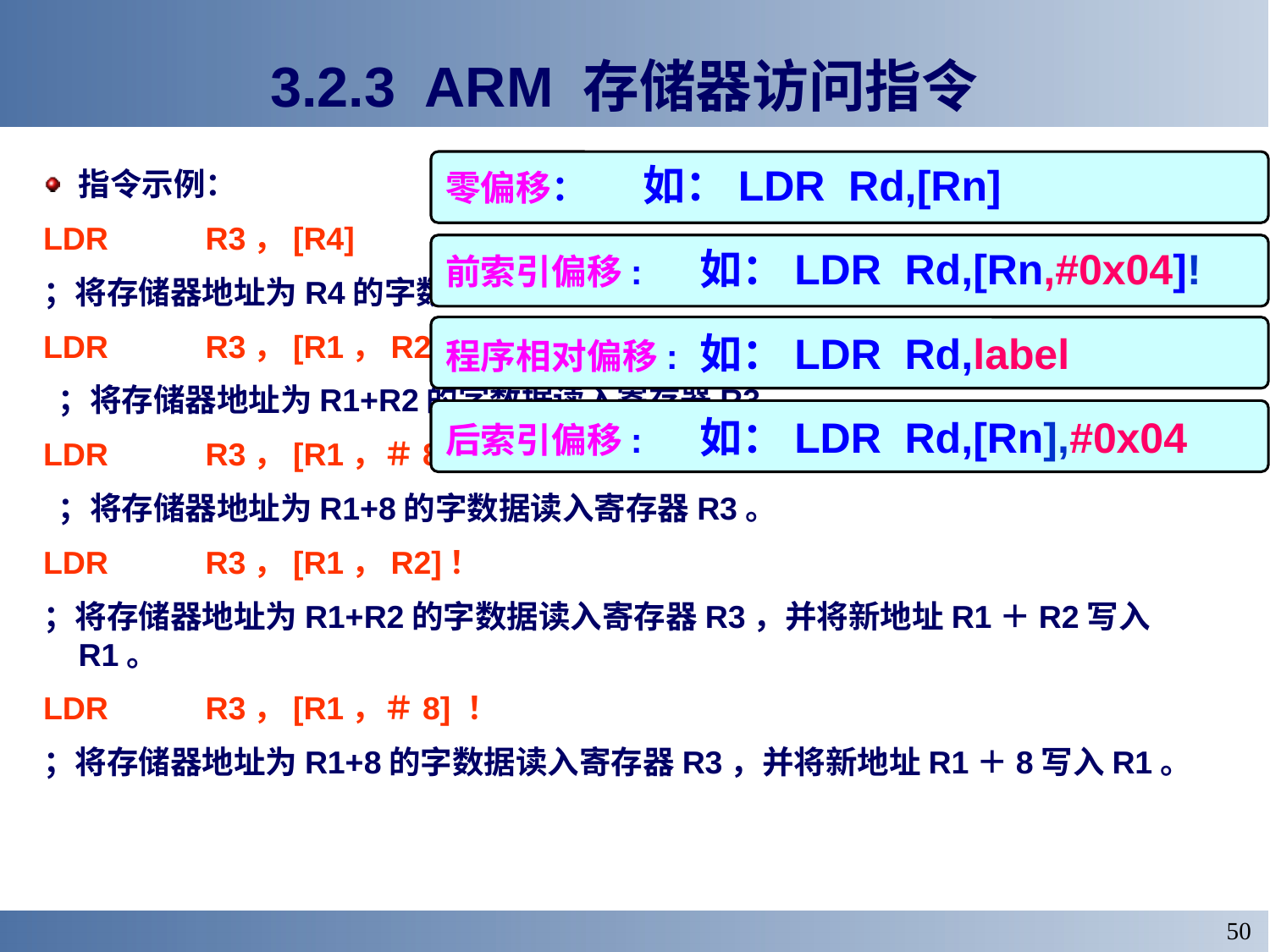

# 3.2.3  ARM 存储器访问指令
零偏移：       如：LDR  Rd,[Rn]
前索引偏移:	如：LDR  Rd,[Rn,#0x04]!
程序相对偏移:	如：LDR  Rd,label
后索引偏移:	如：LDR  Rd,[Rn],#0x04
指令示例：
LDR 	R3，[R4]
；将存储器地址为R4的字数据读入寄存器R3。
LDR 	R3，[R1，R2]
 ；将存储器地址为R1+R2的字数据读入寄存器R3。
LDR 	R3，[R1，＃8]
 ；将存储器地址为R1+8的字数据读入寄存器R3。
LDR 	R3，[R1，R2]！
；将存储器地址为R1+R2的字数据读入寄存器R3，并将新地址R1＋R2写入R1。
LDR 	R3，[R1，＃8] ！
；将存储器地址为R1+8的字数据读入寄存器R3，并将新地址R1＋8写入R1。